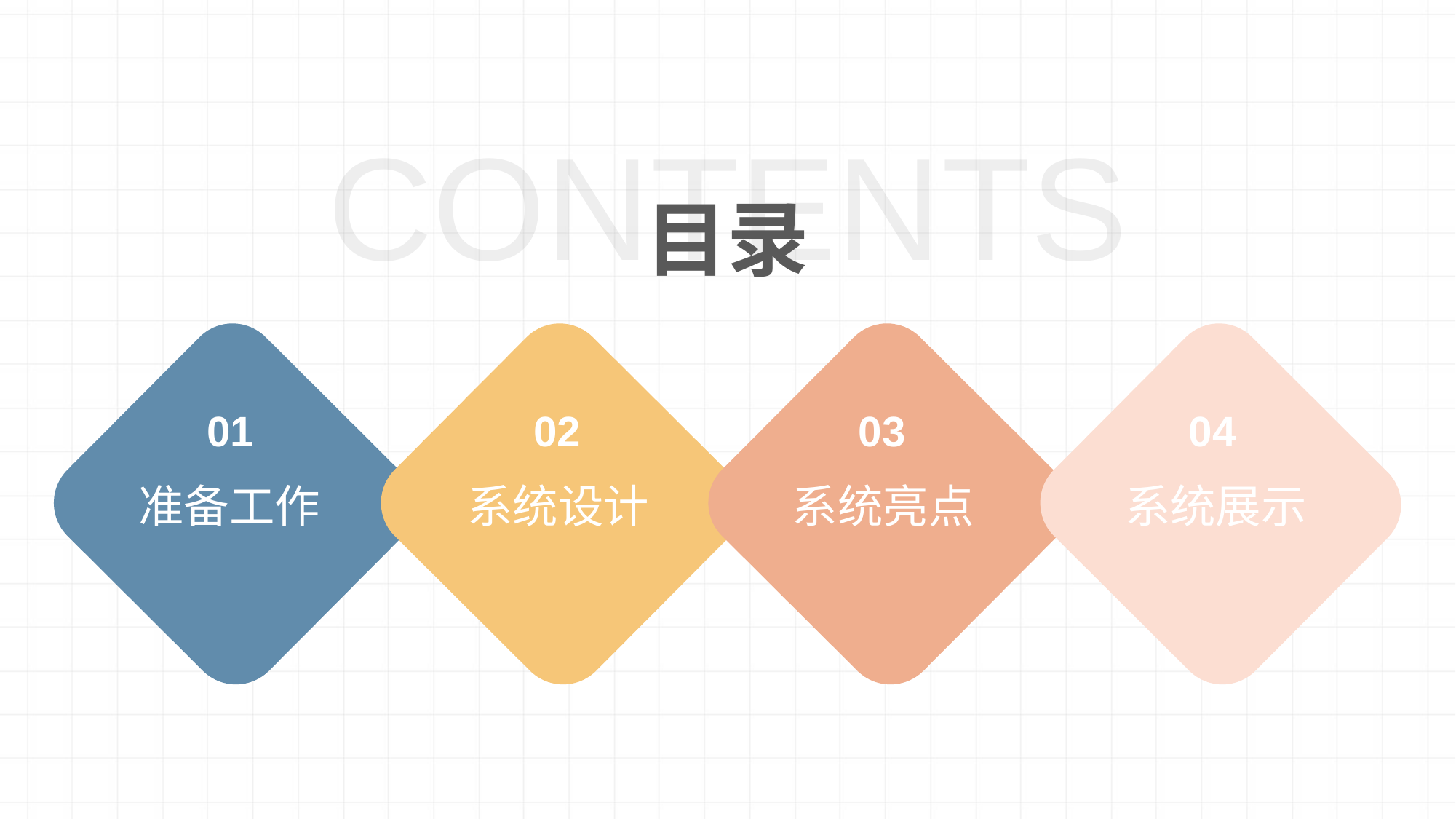

CONTENTS
目录

01
02
03
04
准备工作
系统设计
系统亮点
系统展示